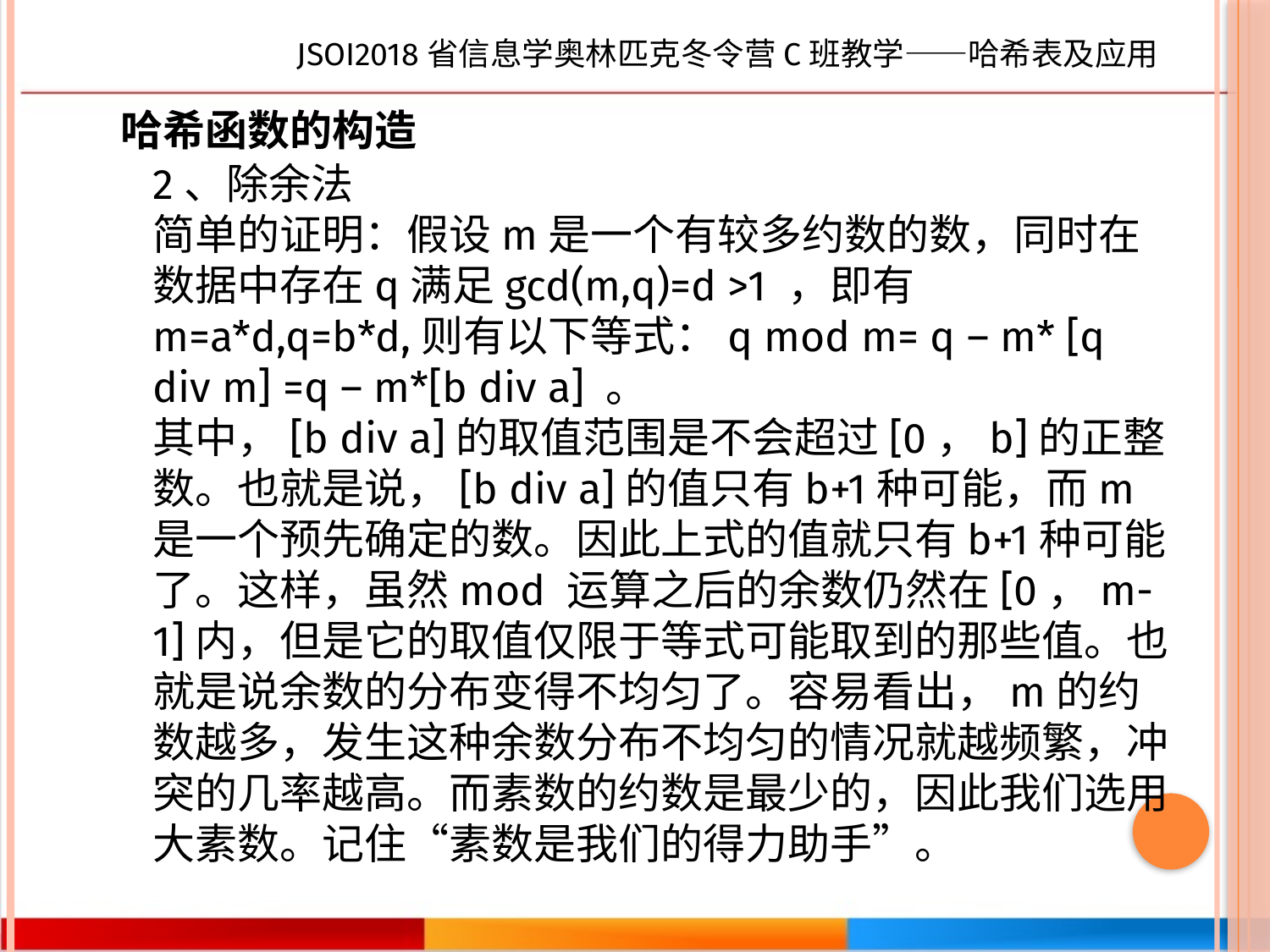

JSOI2018省信息学奥林匹克冬令营C班教学——哈希表及应用
哈希函数的构造
2、除余法
简单的证明：假设m是一个有较多约数的数，同时在数据中存在q满足gcd(m,q)=d >1 ，即有m=a*d,q=b*d,则有以下等式：q mod m= q – m* [q div m] =q – m*[b div a] 。
其中，[b div a]的取值范围是不会超过[0，b]的正整数。也就是说，[b div a]的值只有b+1种可能，而m是一个预先确定的数。因此上式的值就只有b+1种可能了。这样，虽然mod 运算之后的余数仍然在[0，m-1]内，但是它的取值仅限于等式可能取到的那些值。也就是说余数的分布变得不均匀了。容易看出，m的约数越多，发生这种余数分布不均匀的情况就越频繁，冲突的几率越高。而素数的约数是最少的，因此我们选用大素数。记住“素数是我们的得力助手”。